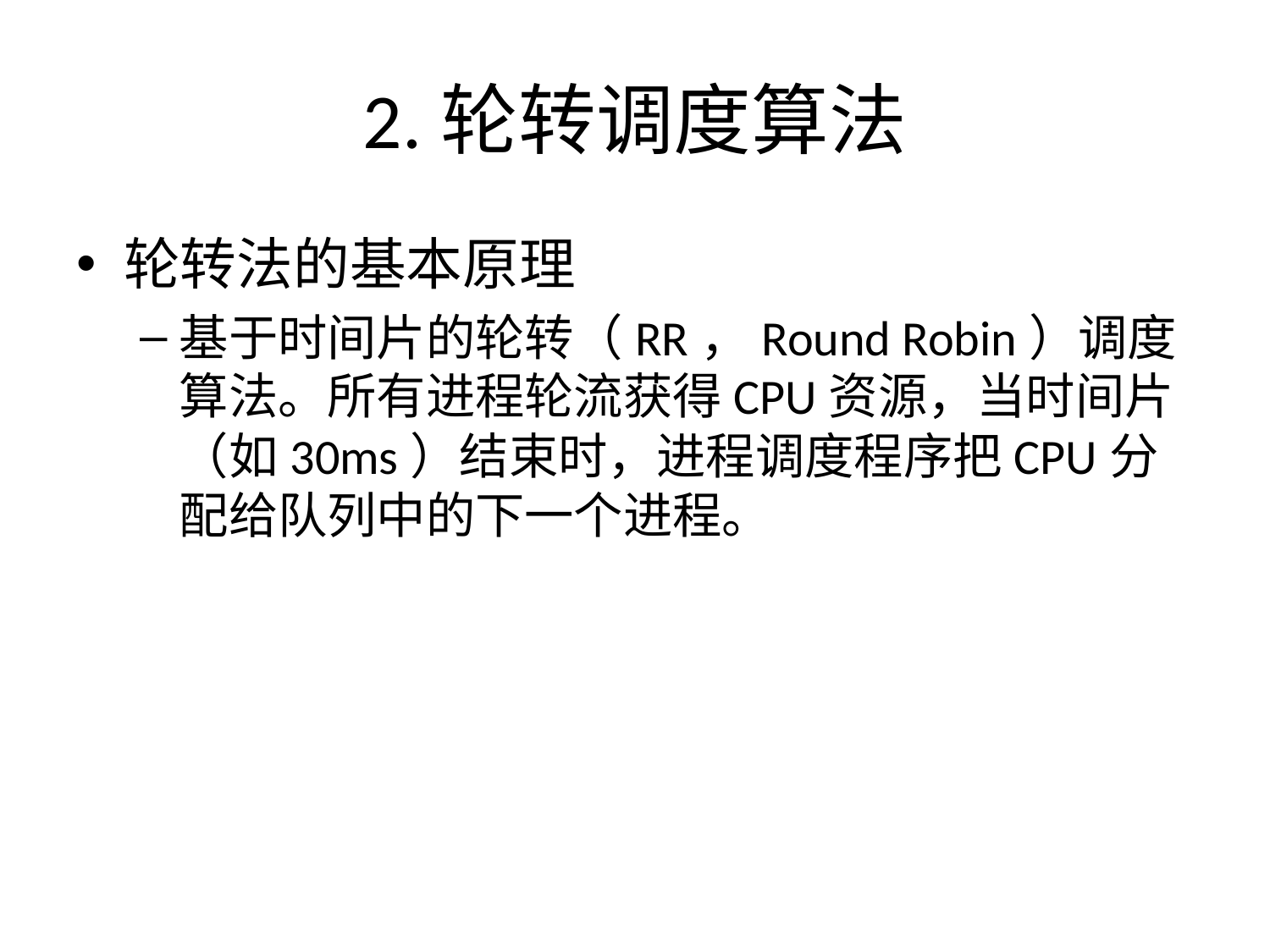

# 2.轮转调度算法
轮转法的基本原理
基于时间片的轮转（RR，Round Robin）调度算法。所有进程轮流获得CPU资源，当时间片（如30ms）结束时，进程调度程序把CPU分配给队列中的下一个进程。